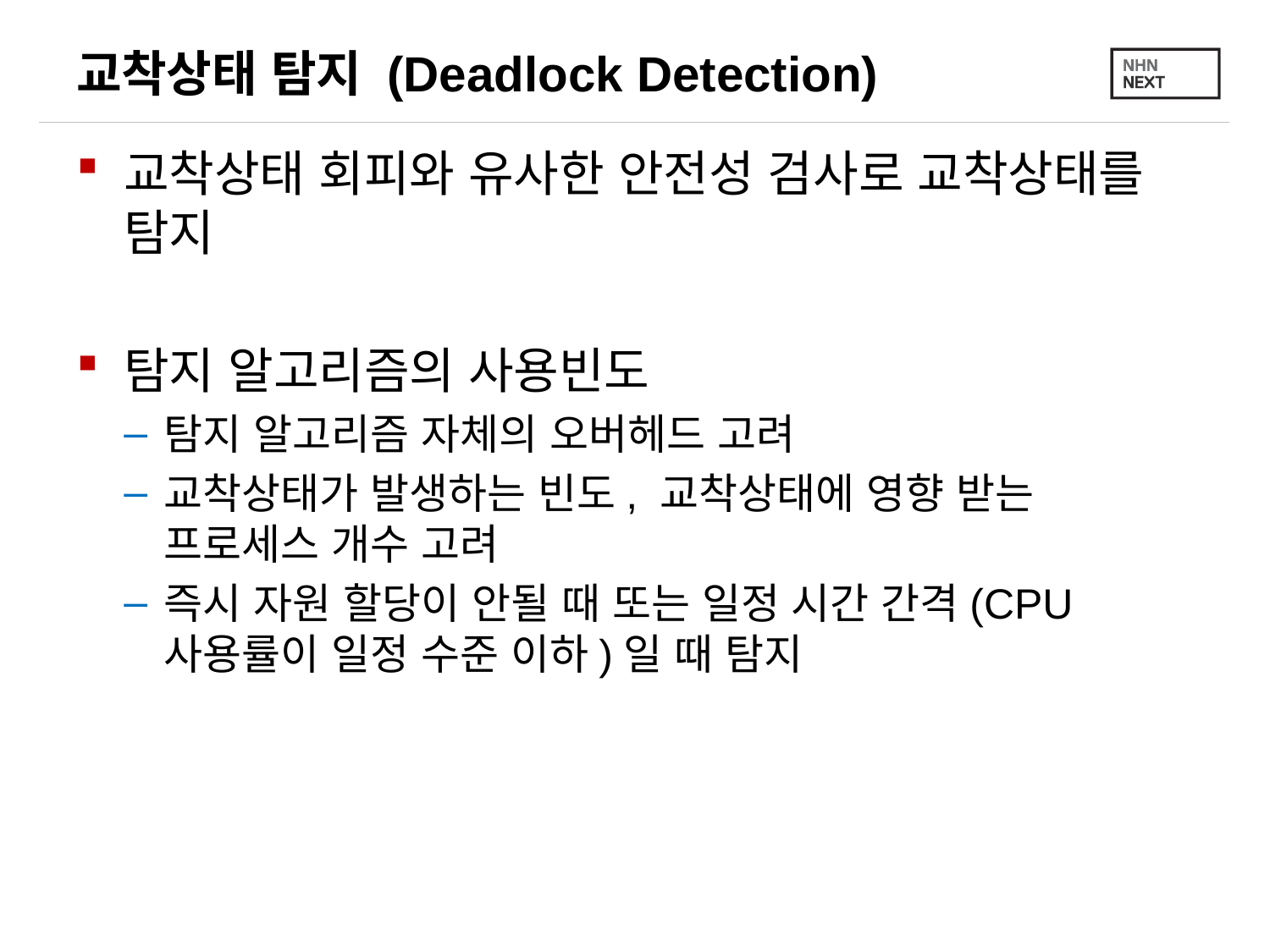

# 교착상태 탐지 (Deadlock Detection)
교착상태 회피와 유사한 안전성 검사로 교착상태를 탐지

탐지 알고리즘의 사용빈도
탐지 알고리즘 자체의 오버헤드 고려
교착상태가 발생하는 빈도, 교착상태에 영향 받는 프로세스 개수 고려
즉시 자원 할당이 안될 때 또는 일정 시간 간격(CPU 사용률이 일정 수준 이하)일 때 탐지